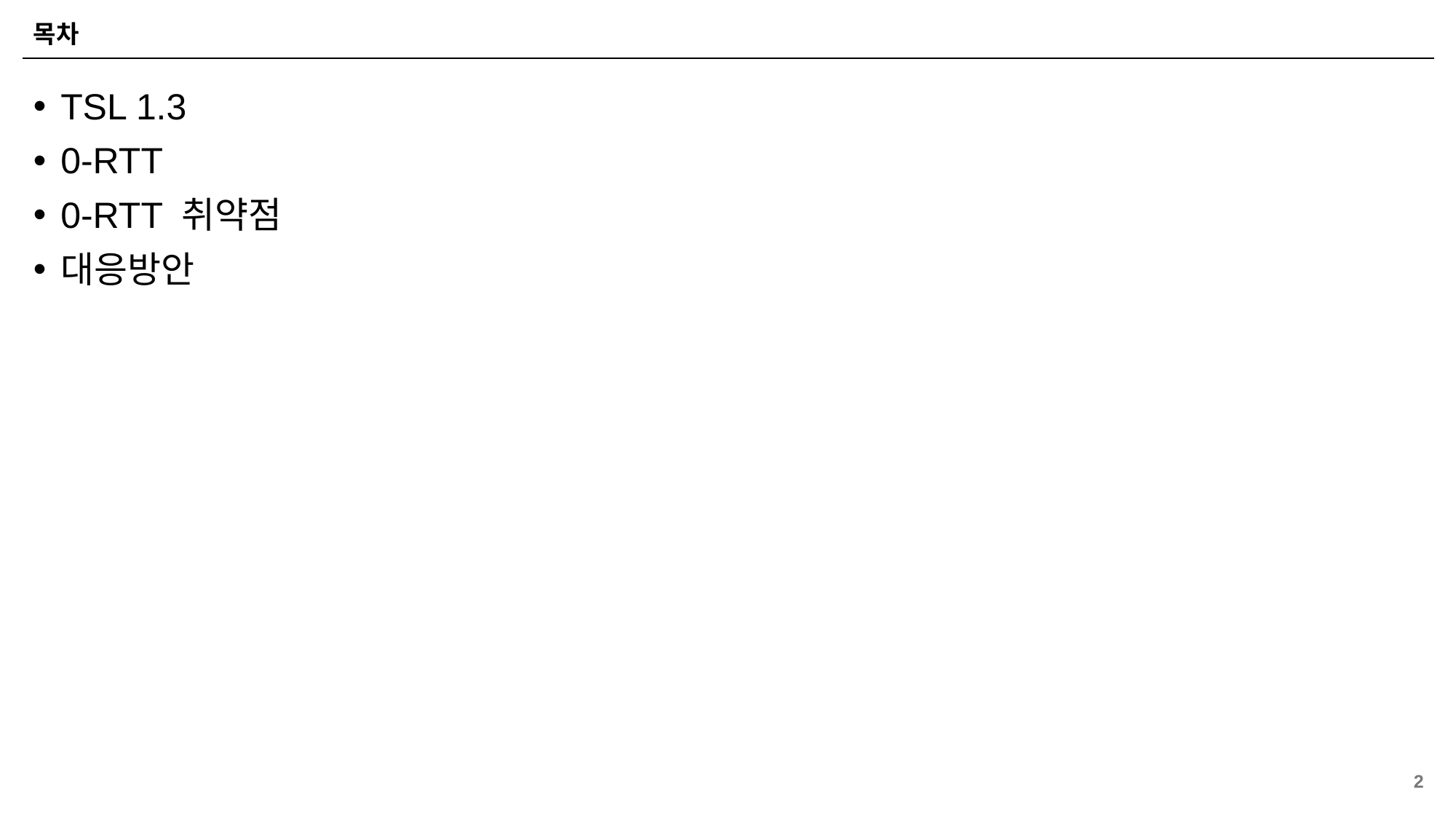

# 목차
TSL 1.3
0-RTT
0-RTT 취약점
대응방안
2